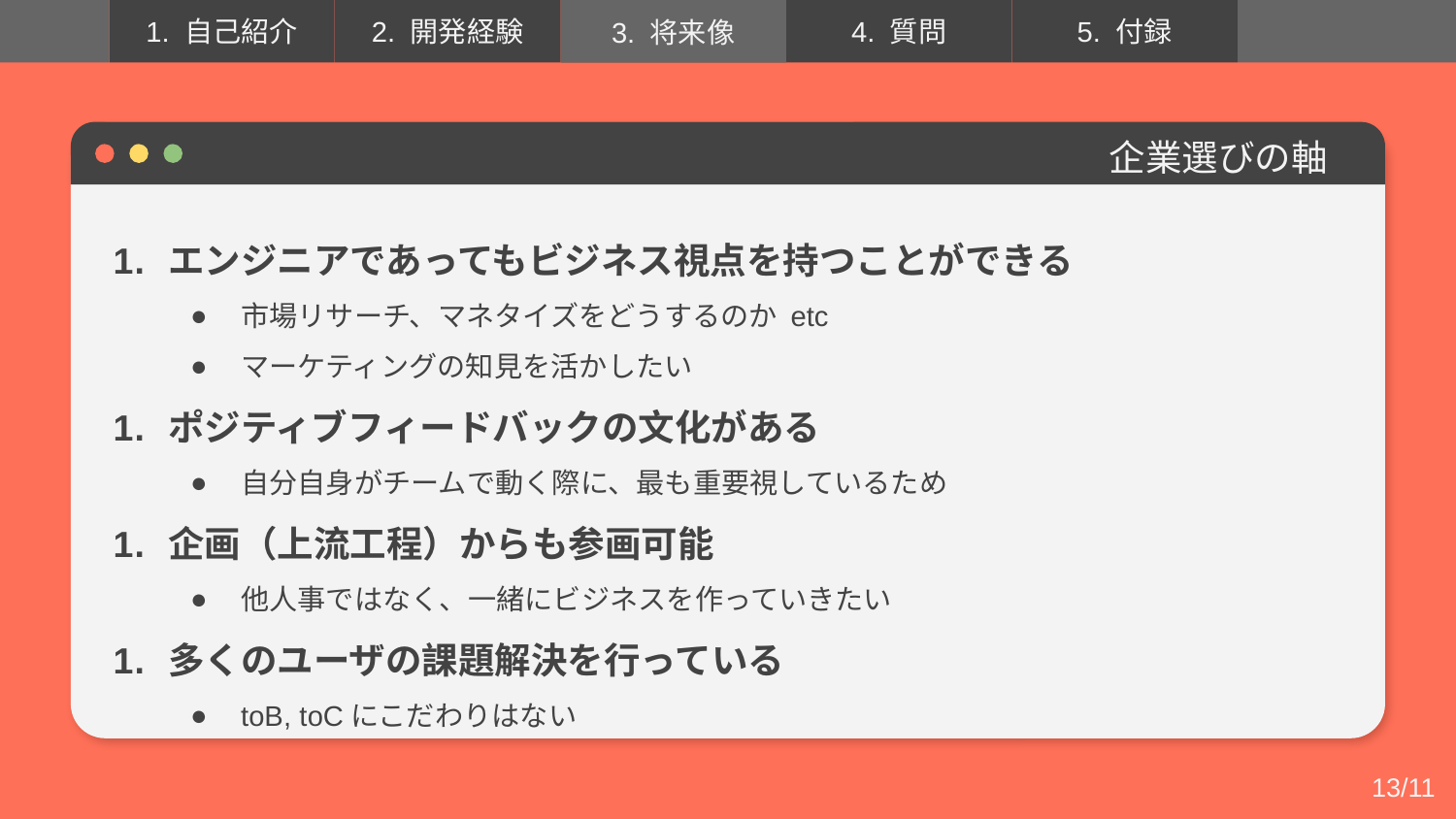

3. 将来像

# 企業選びの軸
エンジニアであってもビジネス視点を持つことができる
市場リサーチ、マネタイズをどうするのか etc
マーケティングの知見を活かしたい
ポジティブフィードバックの文化がある
自分自身がチームで動く際に、最も重要視しているため
企画（上流工程）からも参画可能
他人事ではなく、一緒にビジネスを作っていきたい
多くのユーザの課題解決を行っている
toB, toCにこだわりはない
13/11